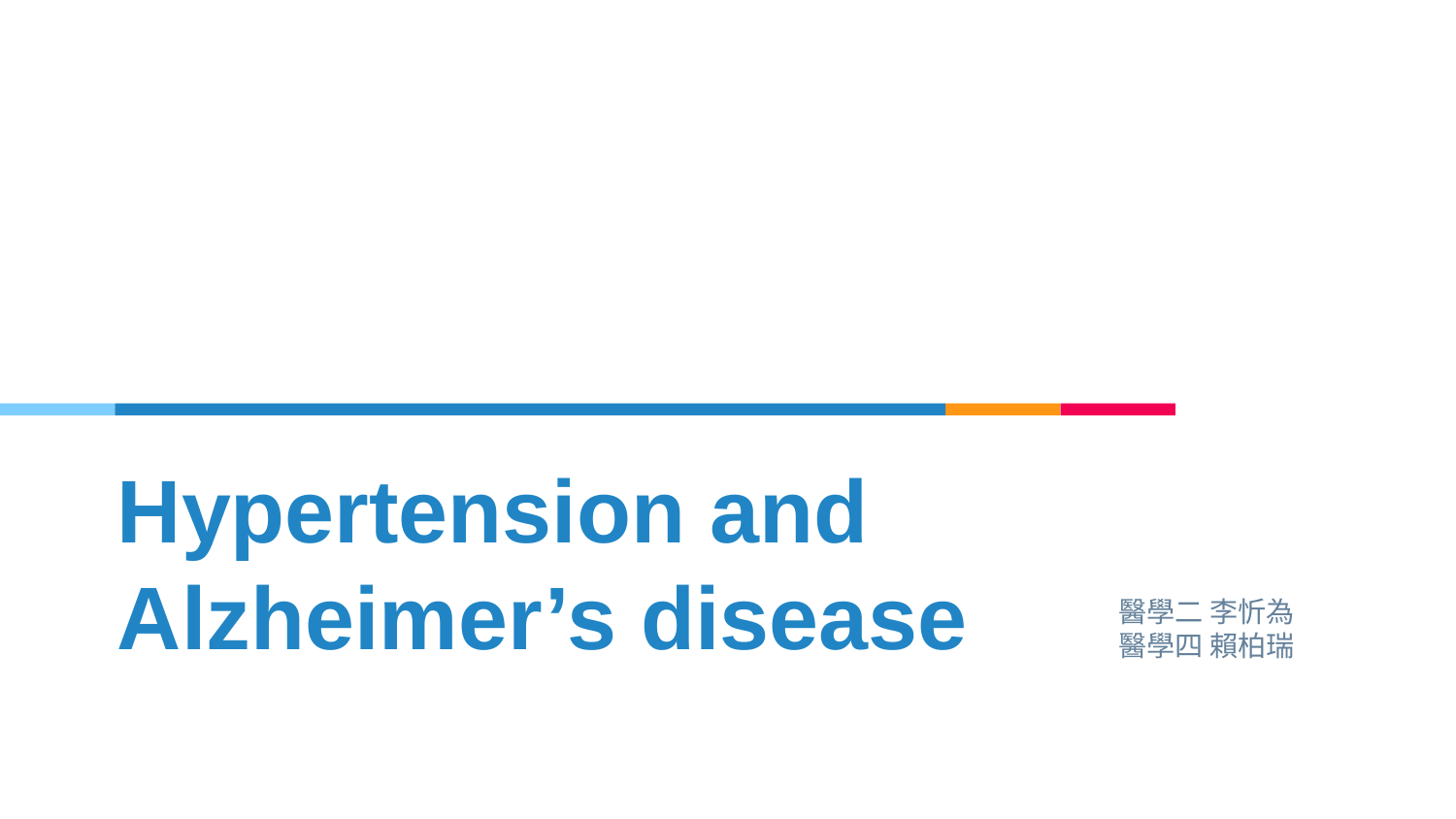

# Hypertension and Alzheimer’s disease
醫學二 李忻為
醫學四 賴柏瑞